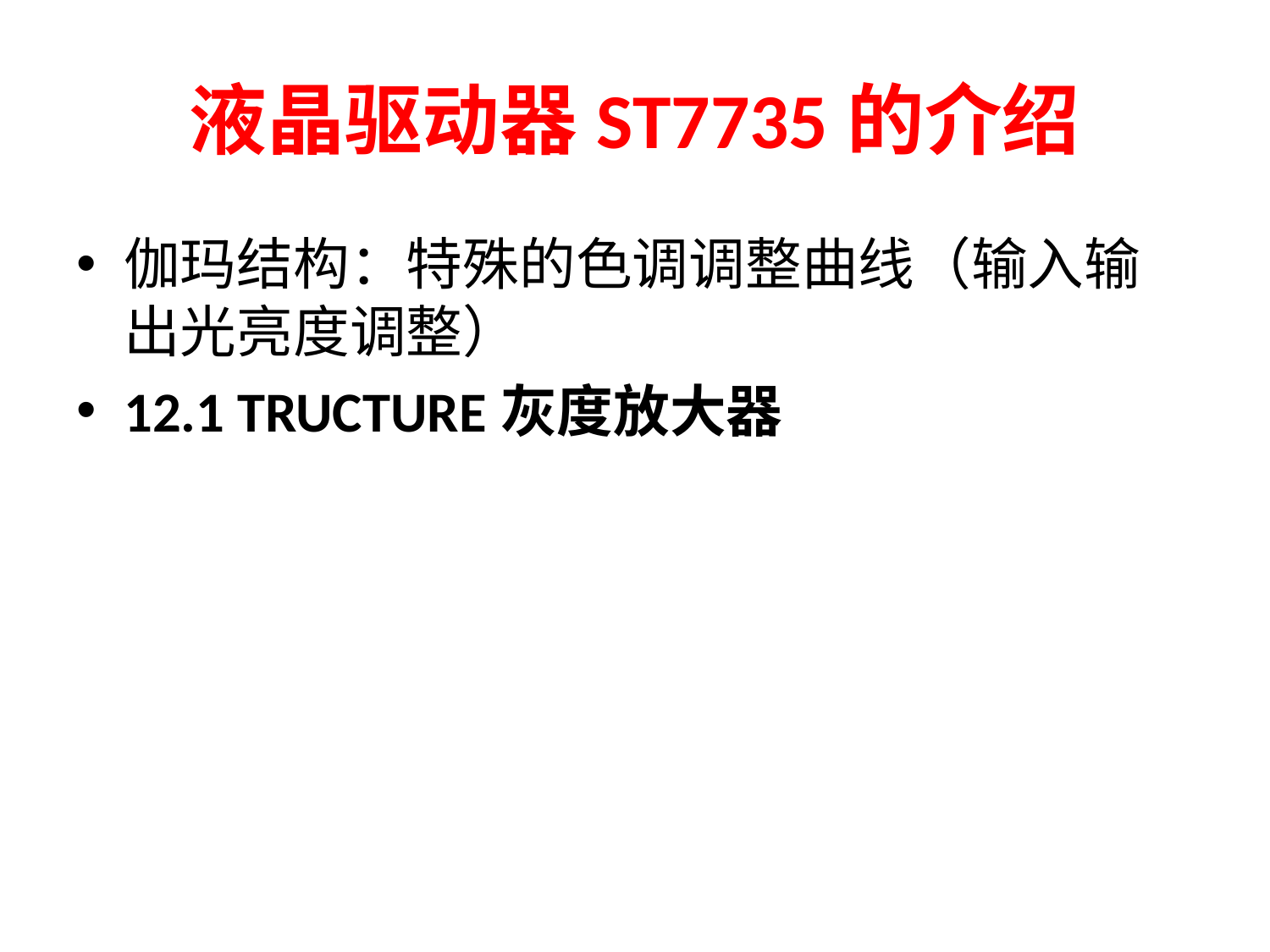

# 液晶驱动器ST7735的介绍
伽玛结构：特殊的色调调整曲线（输入输出光亮度调整）
12.1 TRUCTURE灰度放大器